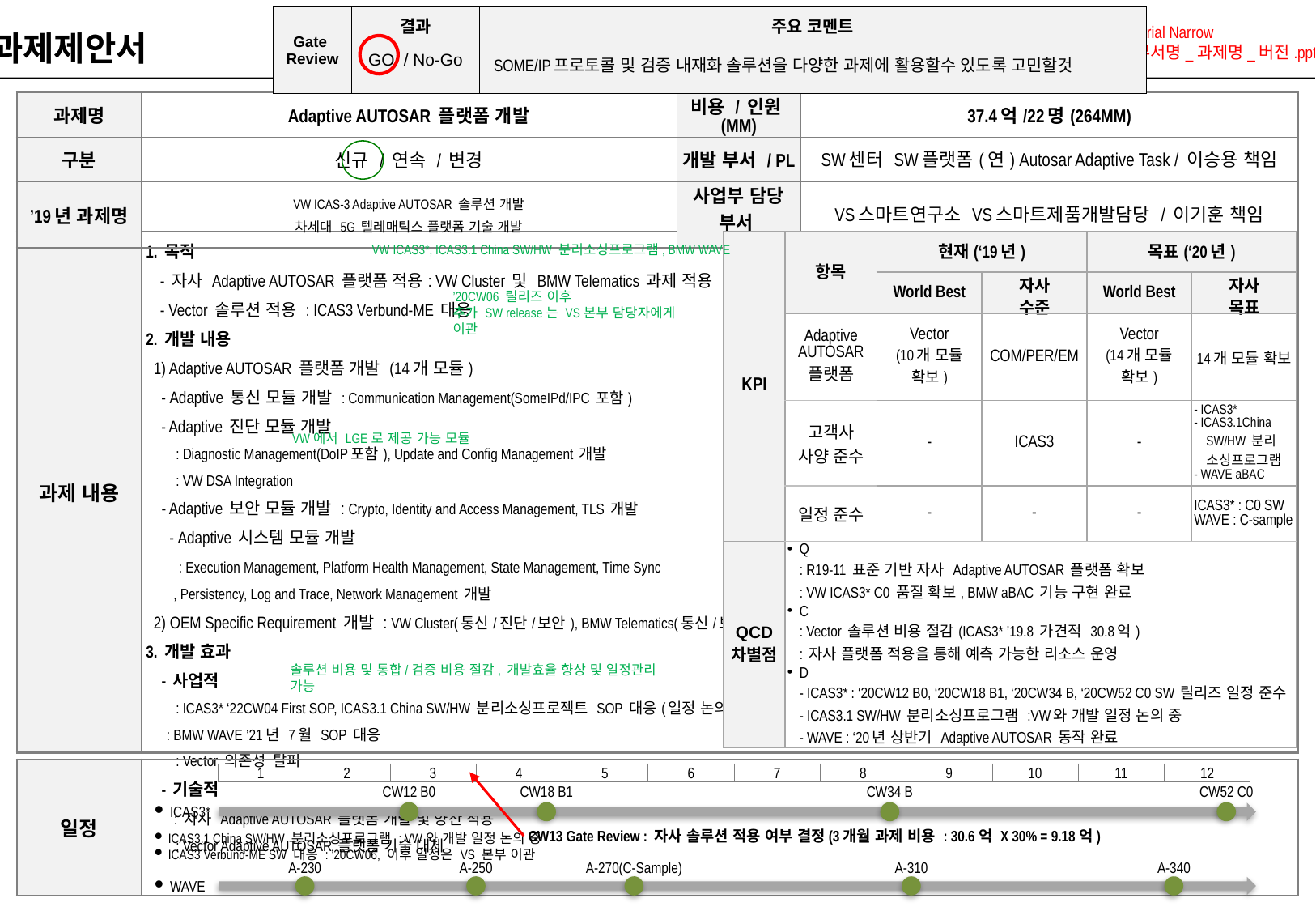

| Gate Review | 결과 | 주요 코멘트 |
| --- | --- | --- |
|  | GO / No-Go | SOME/IP프로토콜 및 검증 내재화 솔루션을 다양한 과제에 활용할수 있도록 고민할것 |
※ 폰트 : (한글) LG스마트체 Regular, (영문) Arial Narrow
※ 파일명 : 과제제안서_18년_OO센터_개발부서명_과제명_버전.pptx
과제제안서

| 과제명 | Adaptive AUTOSAR 플랫폼 개발 | 비용 / 인원(MM) | 37.4억/22명(264MM) |
| --- | --- | --- | --- |
| 구분 | 신규 / 연속 / 변경 | 개발 부서 / PL | SW센터 SW플랫폼(연) Autosar Adaptive Task / 이승용 책임 |
| ’19년 과제명 | VW ICAS-3 Adaptive AUTOSAR 솔루션 개발 차세대 5G 텔레매틱스 플랫폼 기술 개발 | 사업부 담당 부서 / PL | VS스마트연구소 VS스마트제품개발담당 / 이기훈 책임 |

| 과제 내용 | 1. 목적 - 자사 Adaptive AUTOSAR 플랫폼 적용: VW Cluster 및 BMW Telematics 과제 적용 - Vector 솔루션 적용 : ICAS3 Verbund-ME 대응 2. 개발 내용 1) Adaptive AUTOSAR 플랫폼 개발 (14개 모듈) - Adaptive 통신 모듈 개발 : Communication Management(SomeIPd/IPC 포함) - Adaptive 진단 모듈 개발 : Diagnostic Management(DoIP포함), Update and Config Management 개발 : VW DSA Integration - Adaptive 보안 모듈 개발 : Crypto, Identity and Access Management, TLS 개발 - Adaptive 시스템 모듈 개발 : Execution Management, Platform Health Management, State Management, Time Sync , Persistency, Log and Trace, Network Management 개발 2) OEM Specific Requirement 개발 : VW Cluster(통신/진단/보안), BMW Telematics(통신/보안) 3. 개발 효과 - 사업적 : ICAS3\* ‘22CW04 First SOP, ICAS3.1 China SW/HW 분리소싱프로젝트 SOP 대응(일정 논의 중) : BMW WAVE ’21년 7월 SOP 대응 : Vector 의존성 탈피 - 기술적 : 자사 Adaptive AUTOSAR 플랫폼 개발 및 양산 적용 : Vector Adaptive AUTOSAR 플랫폼 기술 대체 |
| --- | --- |
| KPI | 항목 | 현재(‘19년) |  | 목표(‘20년) |  |
| --- | --- | --- | --- | --- | --- |
|  |  | World Best | 자사 수준 | World Best | 자사 목표 |
|  | Adaptive AUTOSAR 플랫폼 | Vector (10개 모듈 확보) | COM/PER/EM | Vector (14개 모듈 확보) | 14개 모듈 확보 |
|  | 고객사 사양 준수 | - | ICAS3 | - | - ICAS3\* - ICAS3.1China SW/HW 분리 소싱프로그램 - WAVE aBAC |
|  | 일정 준수 | - | - | - | ICAS3\* : C0 SW WAVE : C-sample |
| QCD 차별점 | Q : R19-11 표준 기반 자사 Adaptive AUTOSAR 플랫폼 확보 : VW ICAS3\* C0 품질 확보, BMW aBAC 기능 구현 완료 C : Vector 솔루션 비용 절감(ICAS3\* ’19.8 가견적 30.8억) : 자사 플랫폼 적용을 통해 예측 가능한 리소스 운영 D - ICAS3\* : ‘20CW12 B0, ‘20CW18 B1, ‘20CW34 B, ‘20CW52 C0 SW 릴리즈 일정 준수 - ICAS3.1 SW/HW 분리소싱프로그램 :VW와 개발 일정 논의 중 - WAVE : ‘20년 상반기 Adaptive AUTOSAR 동작 완료 |  |  |  |  |
VW ICAS3*, ICAS3.1 China SW/HW 분리소싱프로그램, BMW WAVE
’20CW06 릴리즈 이후
추가 SW release는 VS본부 담당자에게 이관
VW에서 LGE로 제공 가능 모듈
솔루션 비용 및 통합/검증 비용 절감, 개발효율 향상 및 일정관리  가능
| 일정 |  |
| --- | --- |
| 1 | 2 | 3 | 4 | 5 | 6 | 7 | 8 | 9 | 10 | 11 | 12 |
| --- | --- | --- | --- | --- | --- | --- | --- | --- | --- | --- | --- |
CW12 B0
CW18 B1
CW34 B
CW52 C0

 ICAS3*

CW13 Gate Review : 자사 솔루션 적용 여부 결정(3개월 과제 비용 : 30.6억 X 30% = 9.18억)
 ICAS3.1 China SW/HW 분리소싱프로그램 : VW와 개발 일정 논의 중
 ICAS3 Verbund-ME SW 대응 : ’20CW06, 이후 일정은 VS 본부 이관
A-230
A-250
A-270(C-Sample)
A-310
A-340

 WAVE